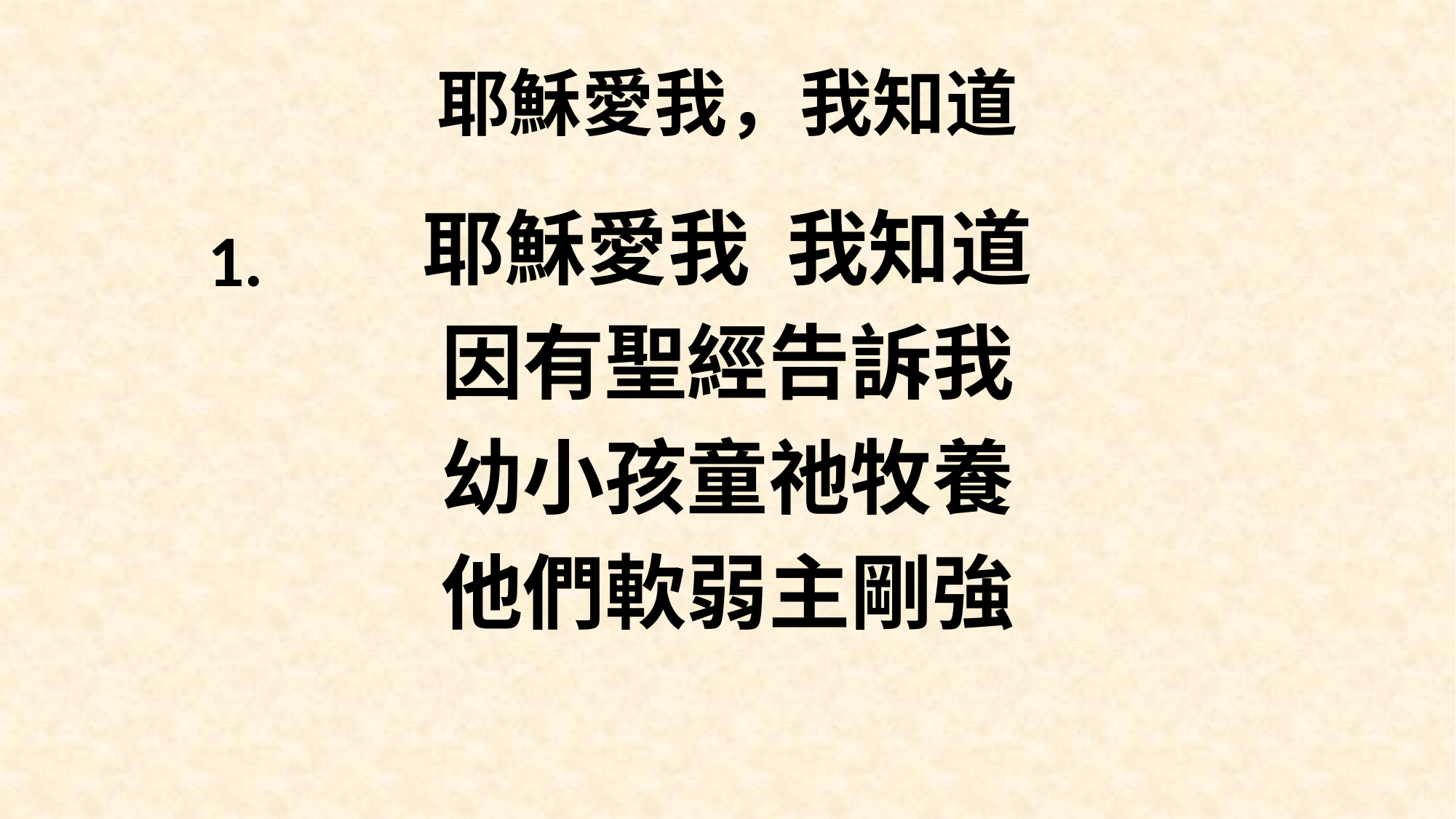

# 耶穌愛我，我知道
耶穌愛我  我知道
因有聖經告訴我
幼小孩童祂牧養
他們軟弱主剛強
1.